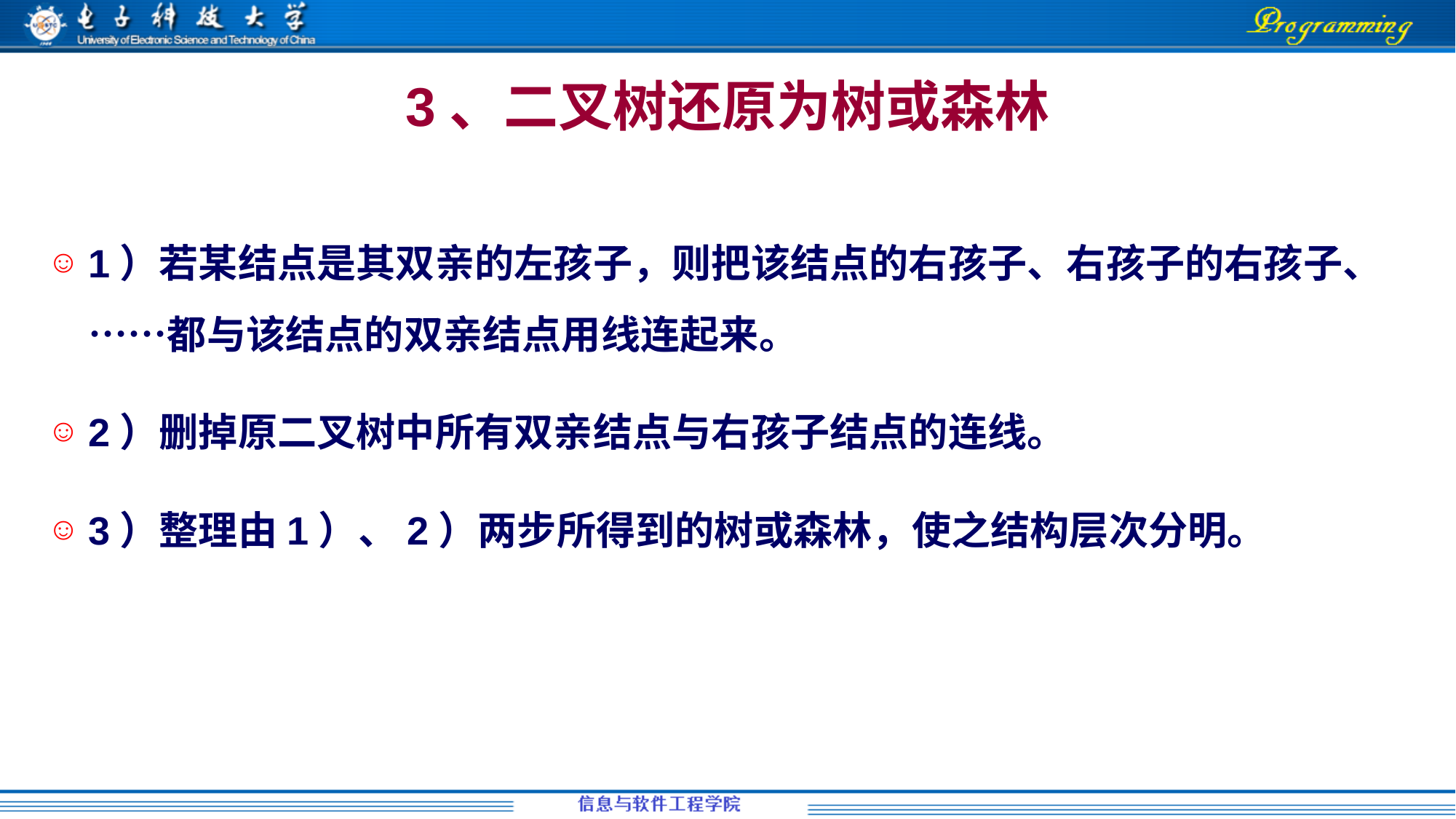

# 3、二叉树还原为树或森林
1）若某结点是其双亲的左孩子，则把该结点的右孩子、右孩子的右孩子、……都与该结点的双亲结点用线连起来。
2）删掉原二叉树中所有双亲结点与右孩子结点的连线。
3）整理由1）、2）两步所得到的树或森林，使之结构层次分明。